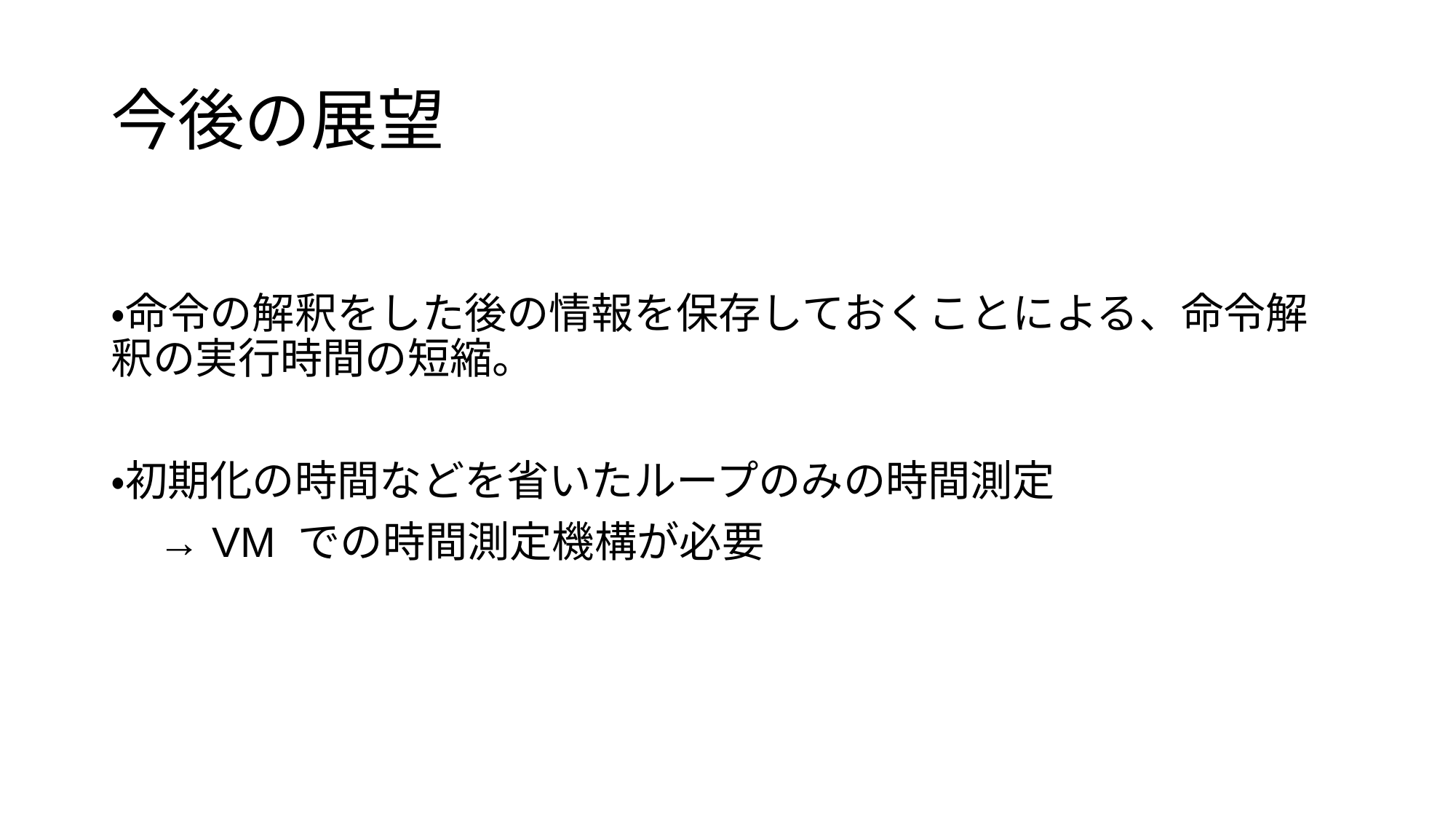

# 今後の展望
・命令の解釈をした後の情報を保存しておくことによる、命令解釈の実行時間の短縮。

・初期化の時間などを省いたループのみの時間測定
    → VM での時間測定機構が必要